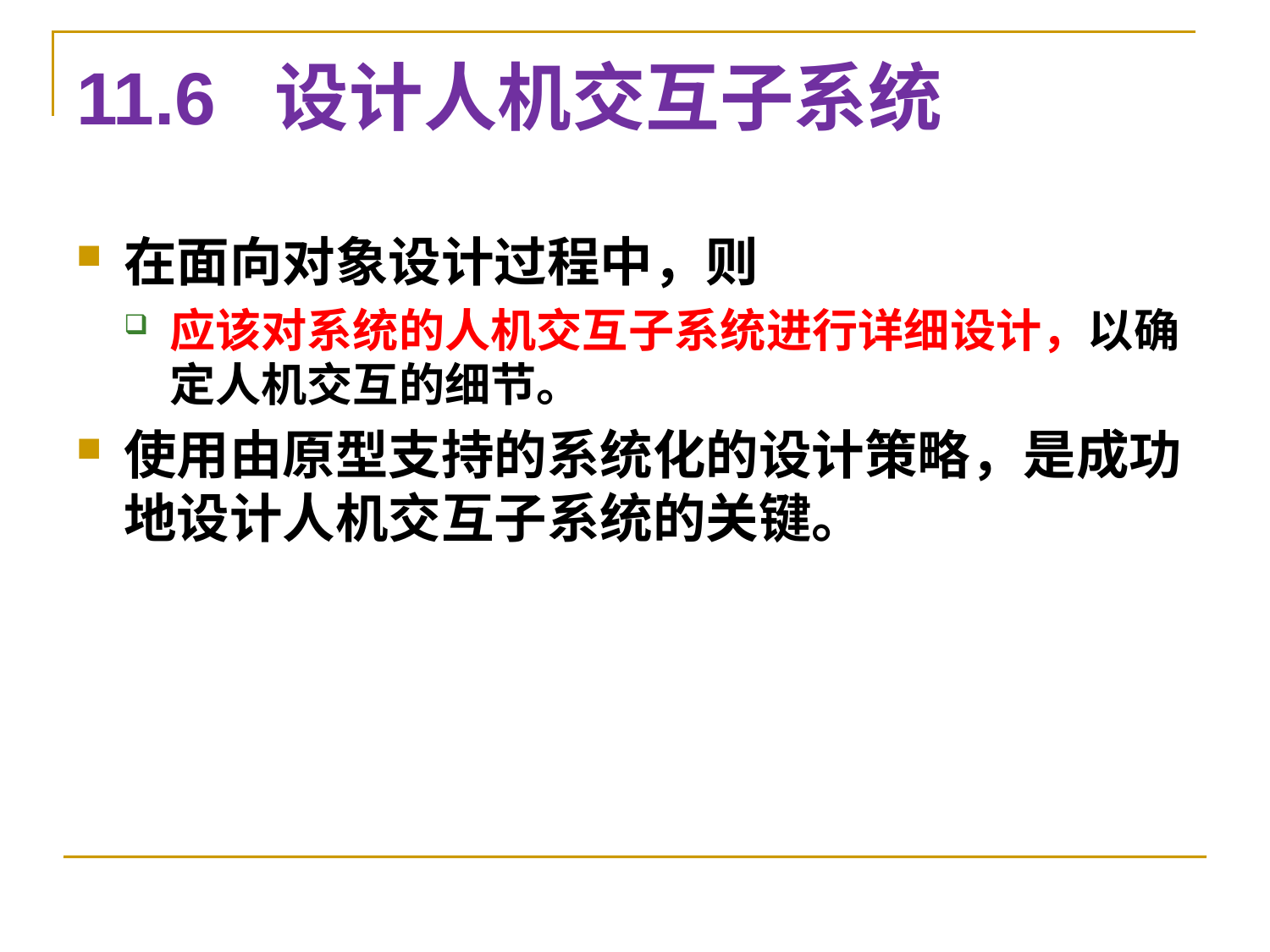

# 11.6  设计人机交互子系统
在面向对象设计过程中，则
应该对系统的人机交互子系统进行详细设计，以确定人机交互的细节。
使用由原型支持的系统化的设计策略，是成功地设计人机交互子系统的关键。